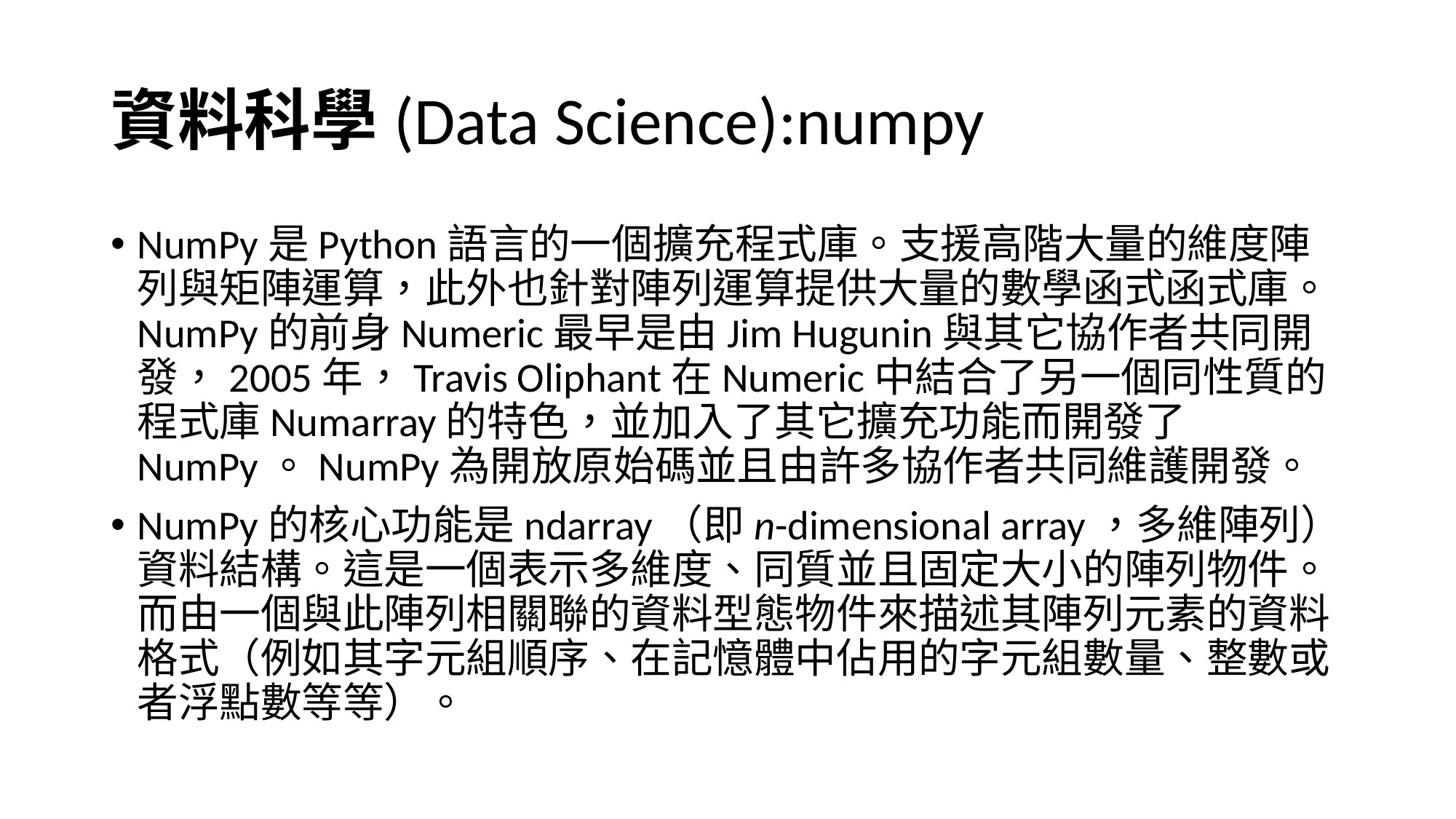

# 資料科學(Data Science):numpy
NumPy是Python語言的一個擴充程式庫。支援高階大量的維度陣列與矩陣運算，此外也針對陣列運算提供大量的數學函式函式庫。NumPy的前身Numeric最早是由Jim Hugunin與其它協作者共同開發，2005年，Travis Oliphant在Numeric中結合了另一個同性質的程式庫Numarray的特色，並加入了其它擴充功能而開發了NumPy。NumPy為開放原始碼並且由許多協作者共同維護開發。
NumPy的核心功能是ndarray（即n-dimensional array，多維陣列）資料結構。這是一個表示多維度、同質並且固定大小的陣列物件。而由一個與此陣列相關聯的資料型態物件來描述其陣列元素的資料格式（例如其字元組順序、在記憶體中佔用的字元組數量、整數或者浮點數等等）。